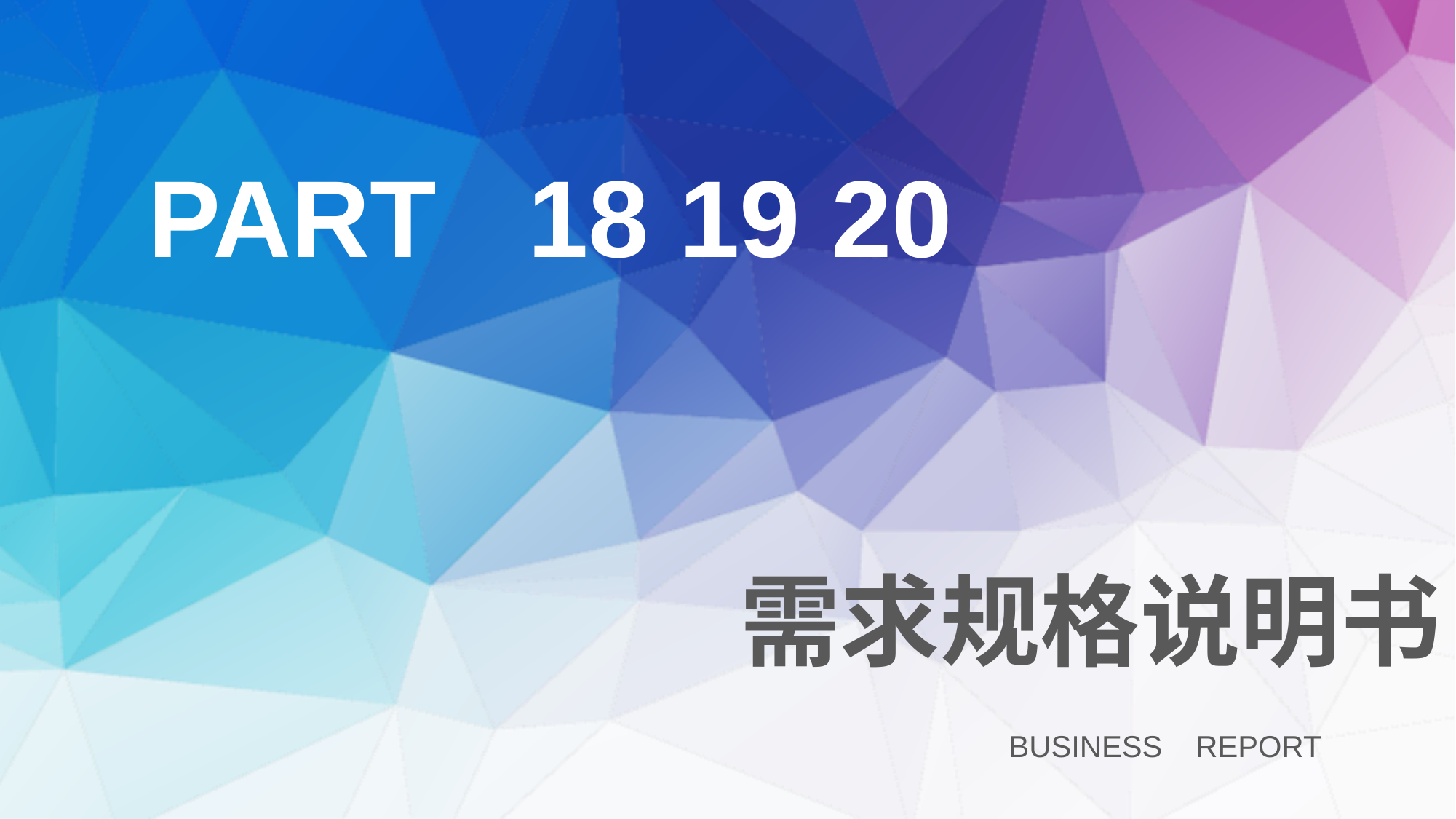

PART   18 19 20
需求规格说明书
BUSINESS    REPORT